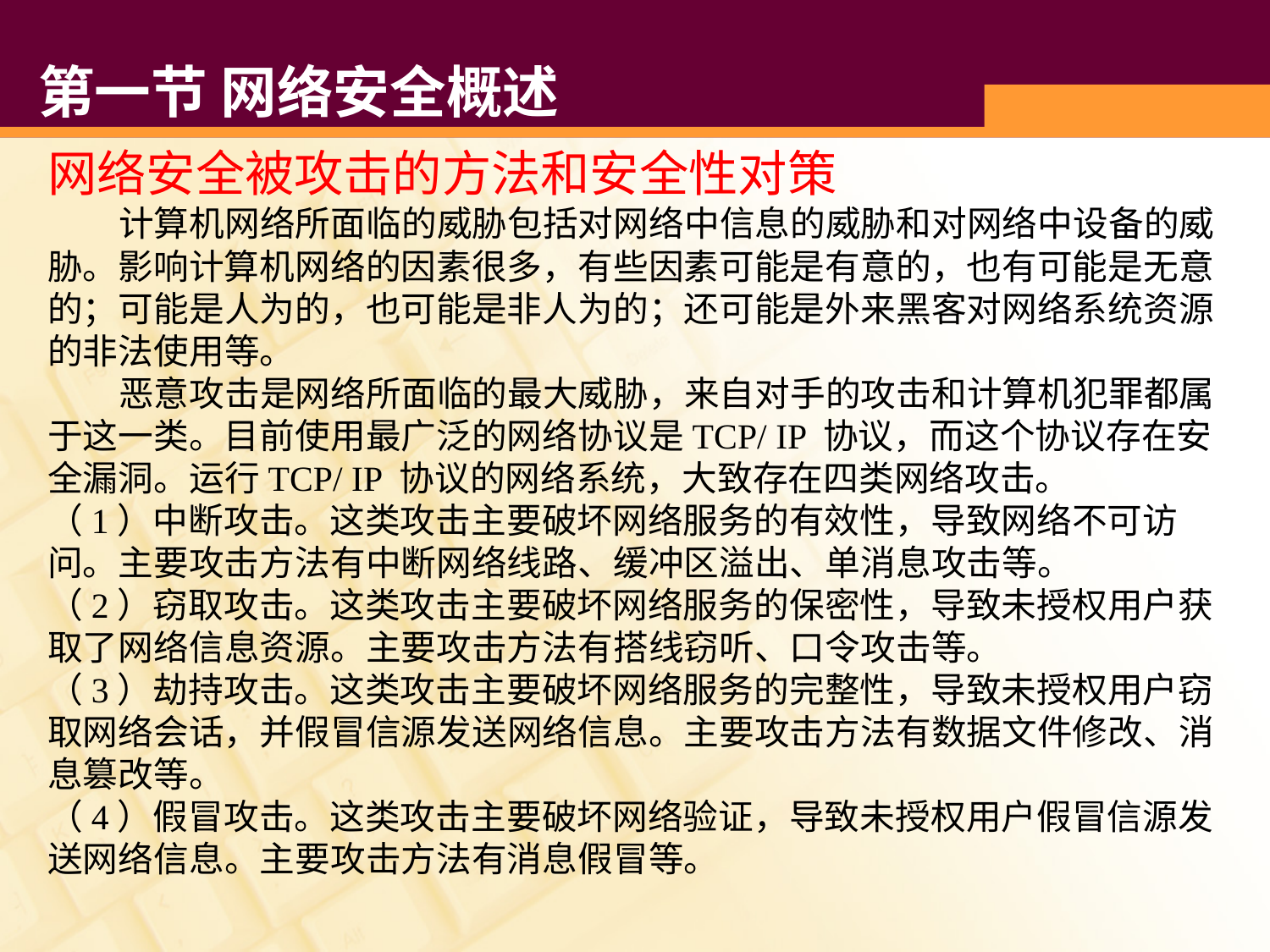

# 第一节 网络安全概述
网络安全被攻击的方法和安全性对策
        计算机网络所面临的威胁包括对网络中信息的威胁和对网络中设备的威胁。影响计算机网络的因素很多，有些因素可能是有意的，也有可能是无意的；可能是人为的，也可能是非人为的；还可能是外来黑客对网络系统资源的非法使用等。
        恶意攻击是网络所面临的最大威胁，来自对手的攻击和计算机犯罪都属于这一类。目前使用最广泛的网络协议是TCP/ IP 协议，而这个协议存在安全漏洞。运行TCP/ IP 协议的网络系统，大致存在四类网络攻击。
（1）中断攻击。这类攻击主要破坏网络服务的有效性，导致网络不可访问。主要攻击方法有中断网络线路、缓冲区溢出、单消息攻击等。
（2）窃取攻击。这类攻击主要破坏网络服务的保密性，导致未授权用户获取了网络信息资源。主要攻击方法有搭线窃听、口令攻击等。
（3）劫持攻击。这类攻击主要破坏网络服务的完整性，导致未授权用户窃取网络会话，并假冒信源发送网络信息。主要攻击方法有数据文件修改、消息篡改等。
（4）假冒攻击。这类攻击主要破坏网络验证，导致未授权用户假冒信源发送网络信息。主要攻击方法有消息假冒等。